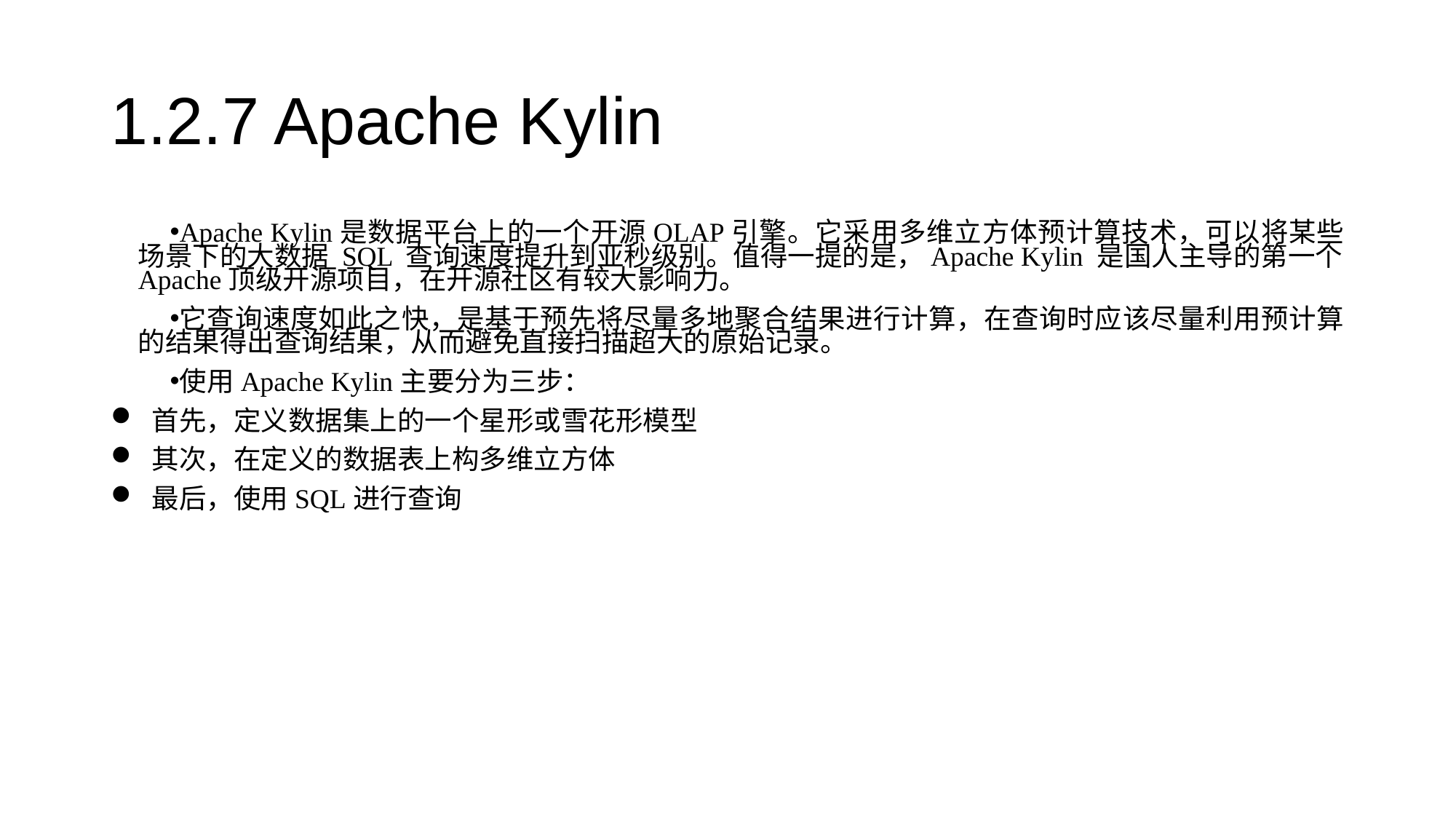

# 1.2.7 Apache Kylin
Apache Kylin是数据平台上的一个开源OLAP引擎。它采用多维立方体预计算技术，可以将某些场景下的大数据 SQL 查询速度提升到亚秒级别。值得一提的是，Apache Kylin 是国人主导的第一个Apache顶级开源项目，在开源社区有较大影响力。
它查询速度如此之快，是基于预先将尽量多地聚合结果进行计算，在查询时应该尽量利用预计算的结果得出查询结果，从而避免直接扫描超大的原始记录。
使用Apache Kylin主要分为三步：
首先，定义数据集上的一个星形或雪花形模型
其次，在定义的数据表上构多维立方体
最后，使用SQL进行查询